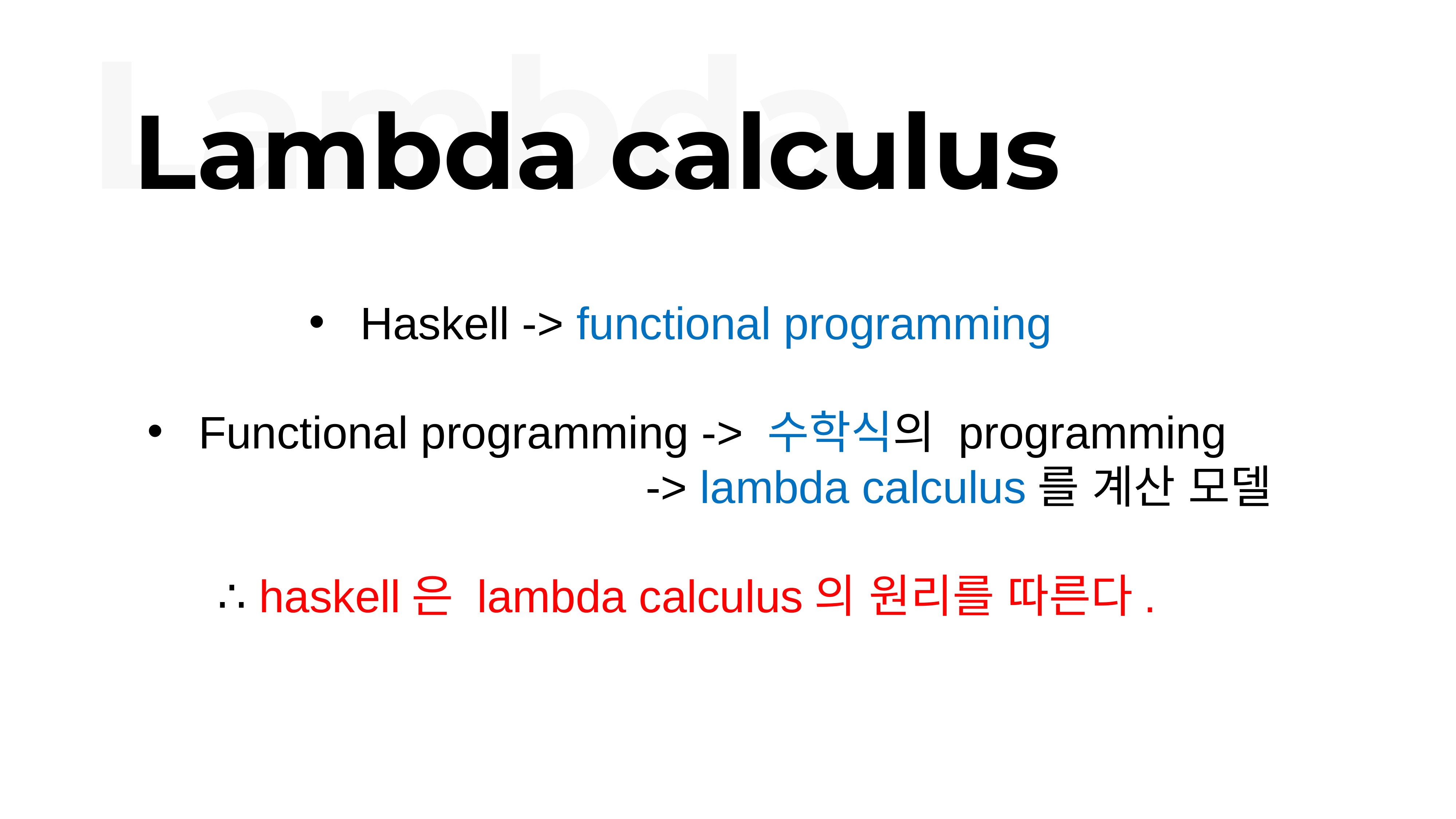

Lambda
Lambda calculus
Haskell -> functional programming

Functional programming -> 수학식의 programming
                                           -> lambda calculus를 계산 모델

∴ haskell은 lambda calculus의 원리를 따른다.